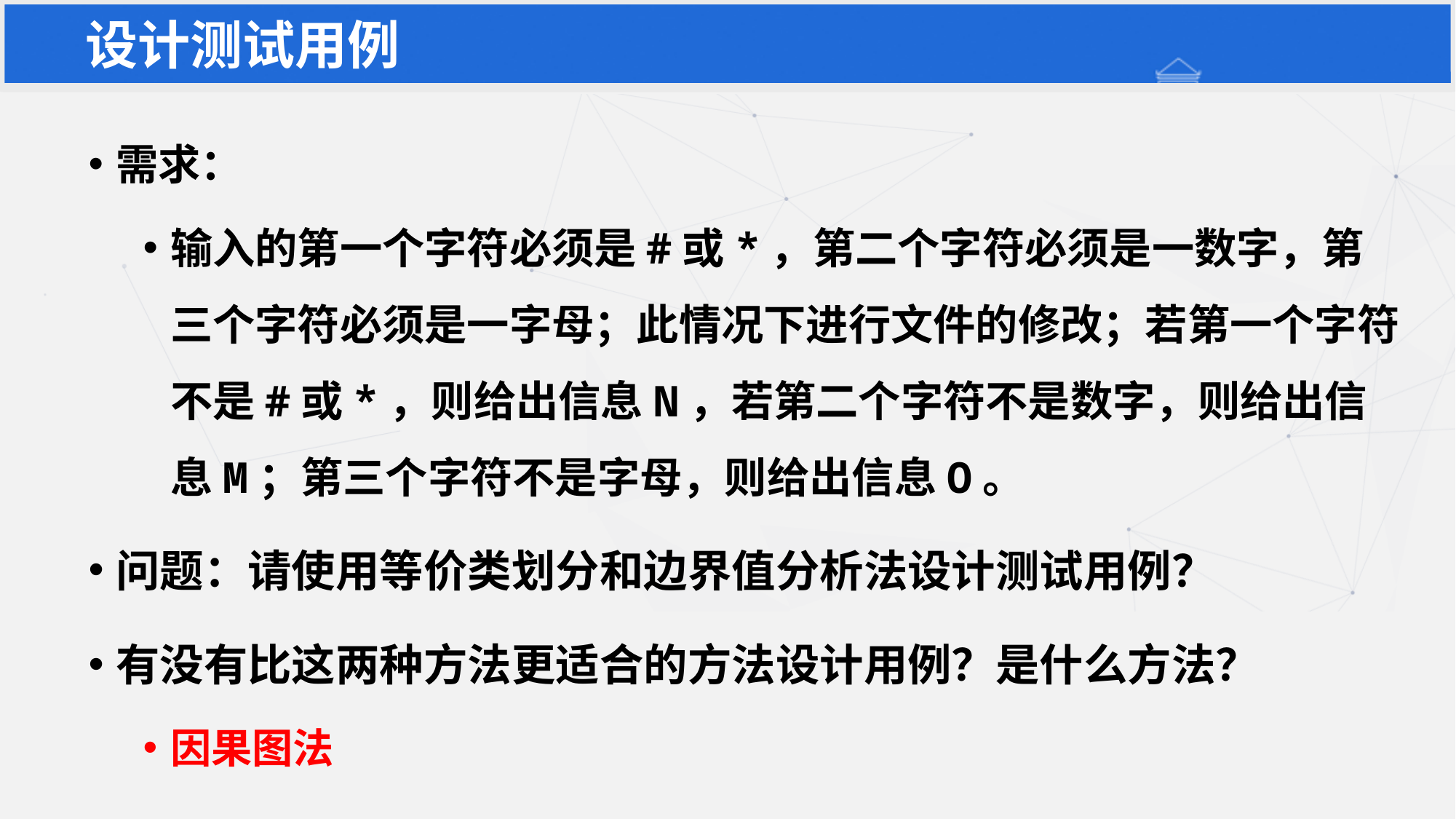

# 设计测试用例
需求：
输入的第一个字符必须是#或*，第二个字符必须是一数字，第三个字符必须是一字母；此情况下进行文件的修改；若第一个字符不是#或*，则给出信息N，若第二个字符不是数字，则给出信息M；第三个字符不是字母，则给出信息O。
问题：请使用等价类划分和边界值分析法设计测试用例？
有没有比这两种方法更适合的方法设计用例？是什么方法？
因果图法